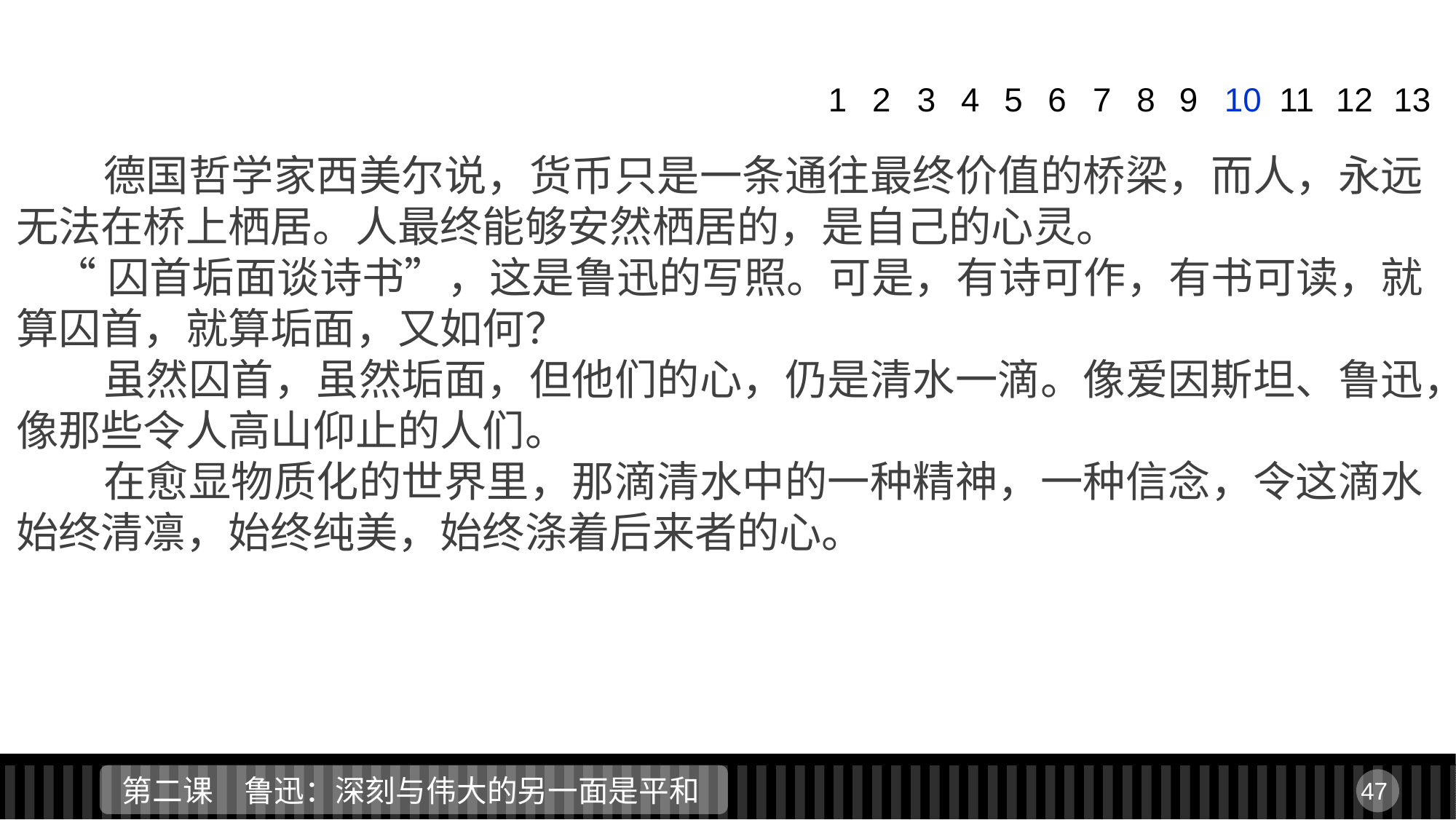

1
2
3
4
5
6
7
8
9
10
11
12
13
        德国哲学家西美尔说，货币只是一条通往最终价值的桥梁，而人，永远无法在桥上栖居。人最终能够安然栖居的，是自己的心灵。
    “囚首垢面谈诗书”，这是鲁迅的写照。可是，有诗可作，有书可读，就算囚首，就算垢面，又如何？
        虽然囚首，虽然垢面，但他们的心，仍是清水一滴。像爱因斯坦、鲁迅，像那些令人高山仰止的人们。
        在愈显物质化的世界里，那滴清水中的一种精神，一种信念，令这滴水始终清凛，始终纯美，始终涤着后来者的心。